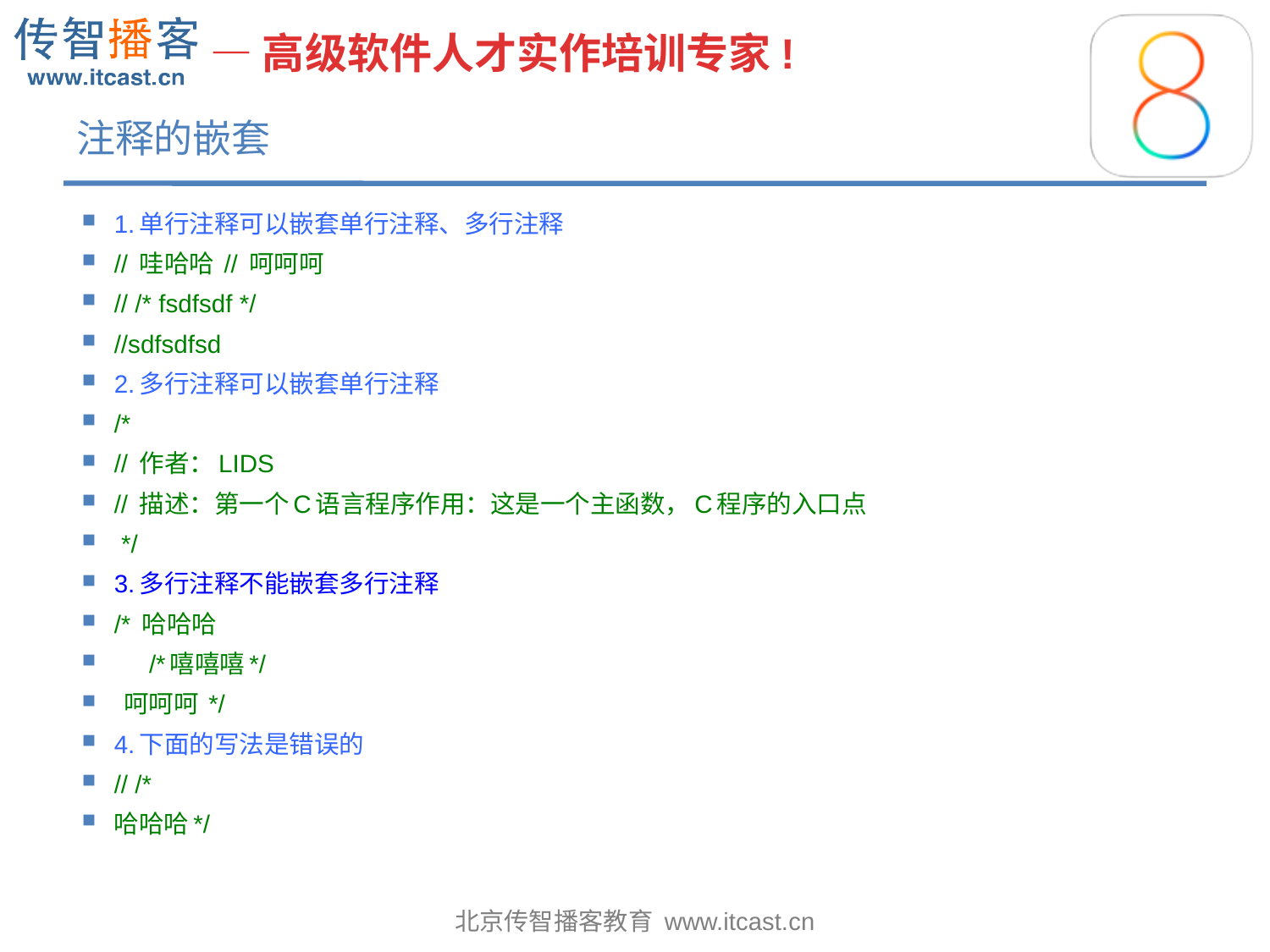

# 注释的嵌套
1.单行注释可以嵌套单行注释、多行注释
// 哇哈哈 // 呵呵呵
// /* fsdfsdf */
//sdfsdfsd
2.多行注释可以嵌套单行注释
/*
// 作者：LIDS
// 描述：第一个C语言程序作用：这是一个主函数，C程序的入口点
 */
3.多行注释不能嵌套多行注释
/* 哈哈哈
     /*嘻嘻嘻*/
 呵呵呵 */
4.下面的写法是错误的
// /*
哈哈哈*/